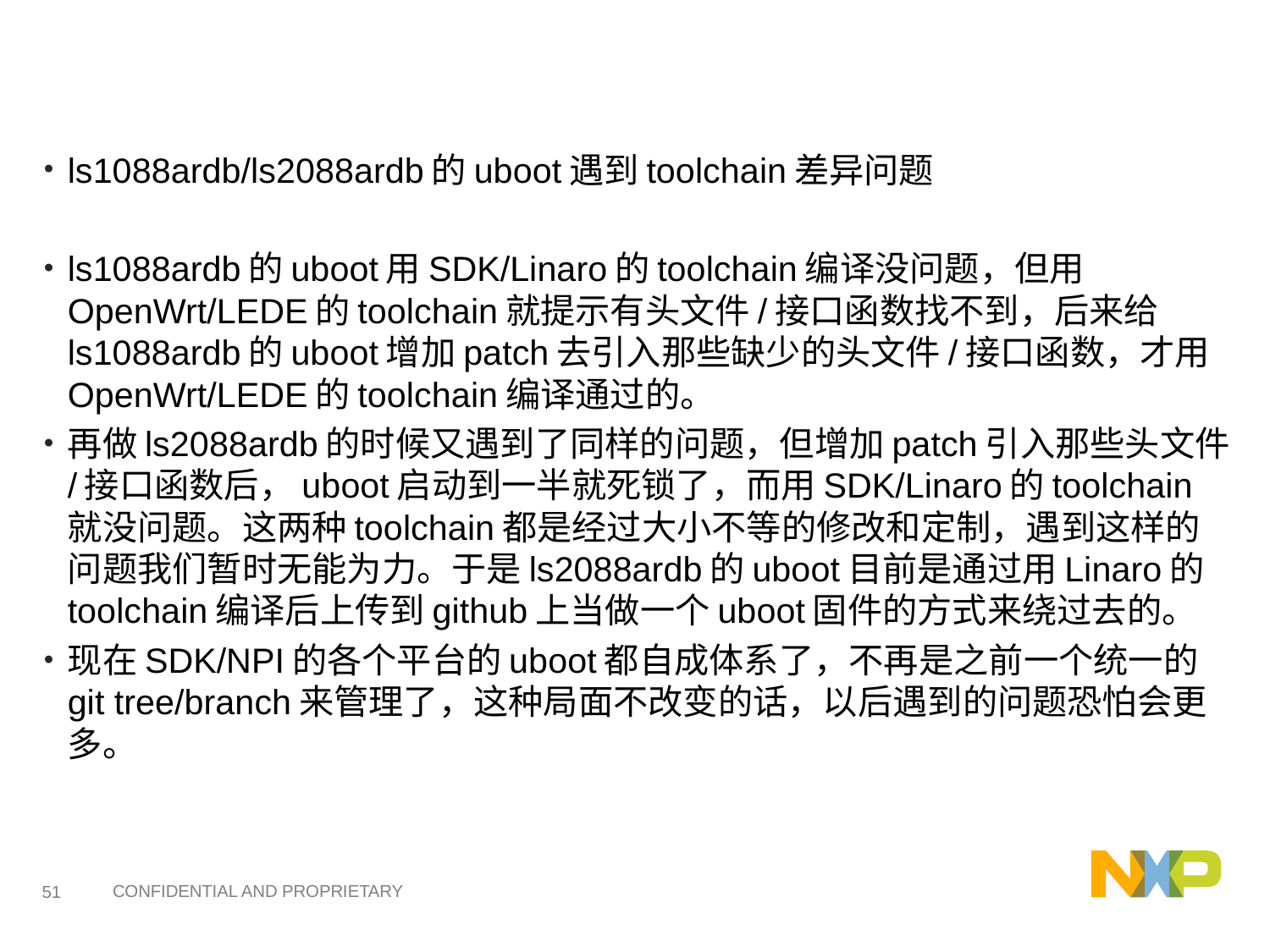

#
ls1088ardb/ls2088ardb的uboot遇到toolchain差异问题

ls1088ardb的uboot用SDK/Linaro的toolchain编译没问题，但用OpenWrt/LEDE的toolchain就提示有头文件/接口函数找不到，后来给ls1088ardb的uboot增加patch去引入那些缺少的头文件/接口函数，才用OpenWrt/LEDE的toolchain编译通过的。
再做ls2088ardb的时候又遇到了同样的问题，但增加patch引入那些头文件/接口函数后，uboot启动到一半就死锁了，而用SDK/Linaro的toolchain就没问题。这两种toolchain都是经过大小不等的修改和定制，遇到这样的问题我们暂时无能为力。于是ls2088ardb的uboot目前是通过用Linaro的toolchain编译后上传到github上当做一个uboot固件的方式来绕过去的。
现在SDK/NPI的各个平台的uboot都自成体系了，不再是之前一个统一的git tree/branch来管理了，这种局面不改变的话，以后遇到的问题恐怕会更多。